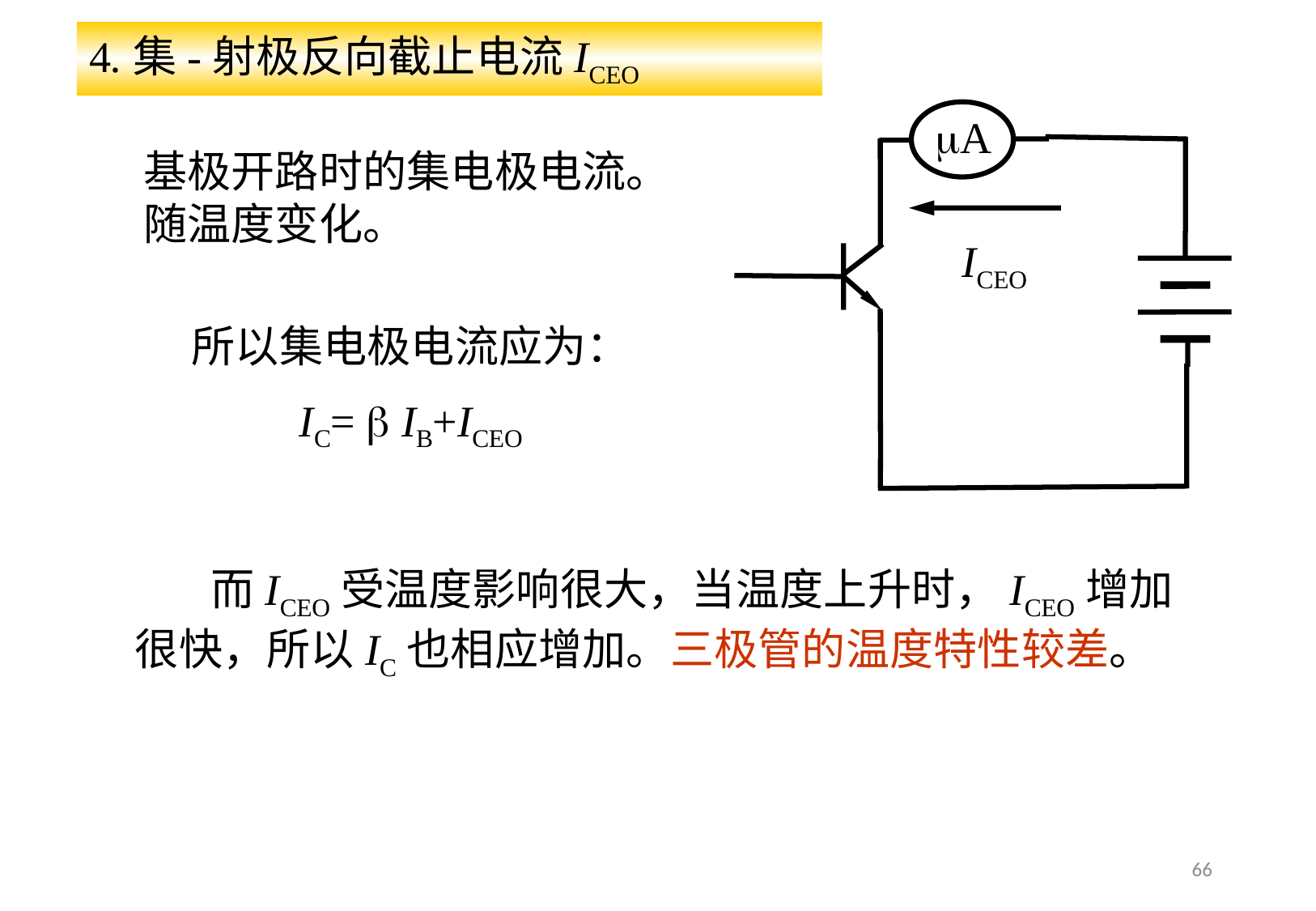

4.集-射极反向截止电流ICEO

μA

ICEO

基极开路时的集电极电流。随温度变化。
所以集电极电流应为：
IC= β IB+ICEO
而ICEO受温度影响很大，当温度上升时，ICEO增加很快，所以IC也相应增加。三极管的温度特性较差。
66